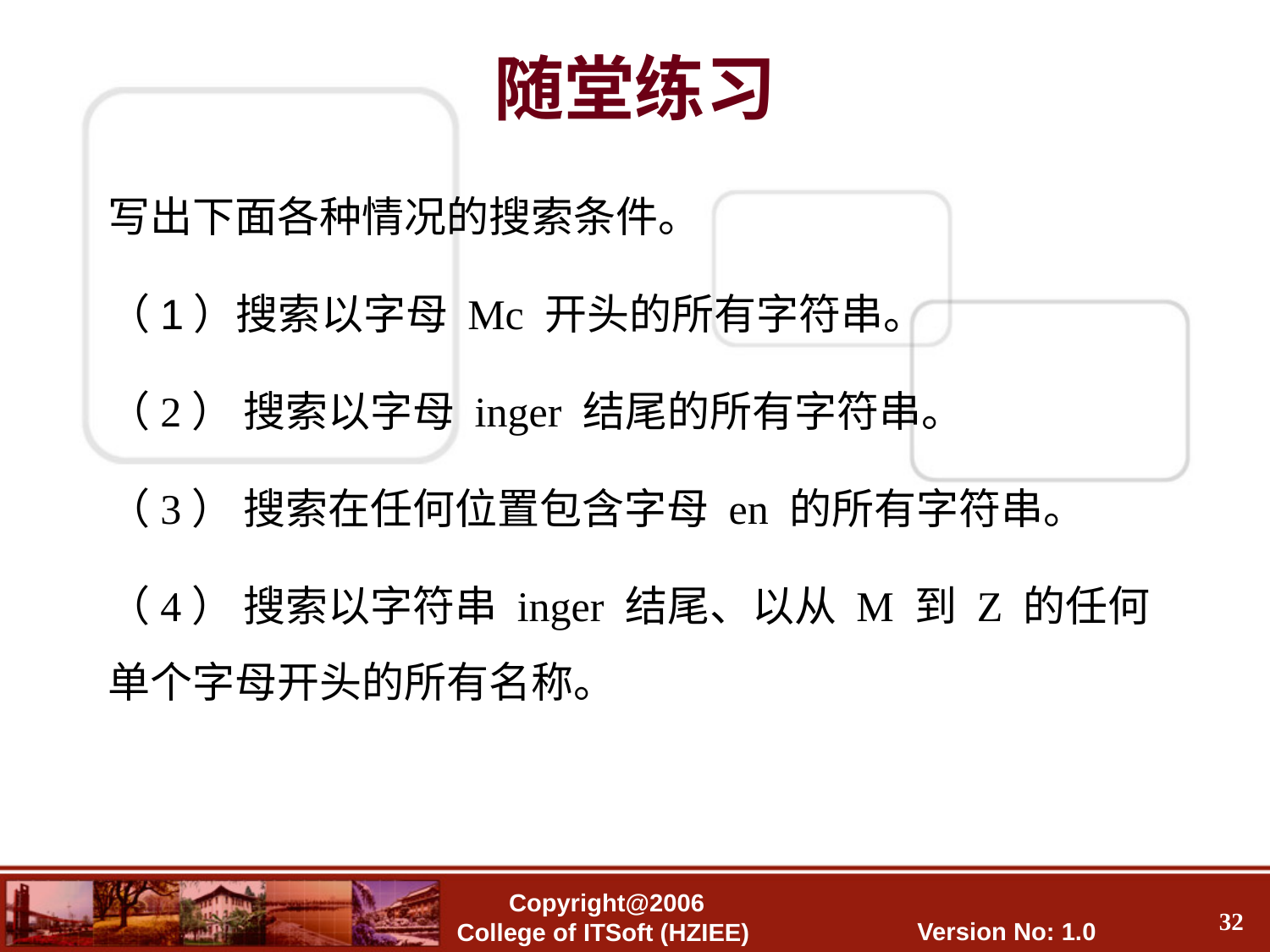

随堂练习
写出下面各种情况的搜索条件。
（1）搜索以字母 Mc 开头的所有字符串。
（2） 搜索以字母 inger 结尾的所有字符串。
（3） 搜索在任何位置包含字母 en 的所有字符串。
（4） 搜索以字符串 inger 结尾、以从 M 到 Z 的任何单个字母开头的所有名称。